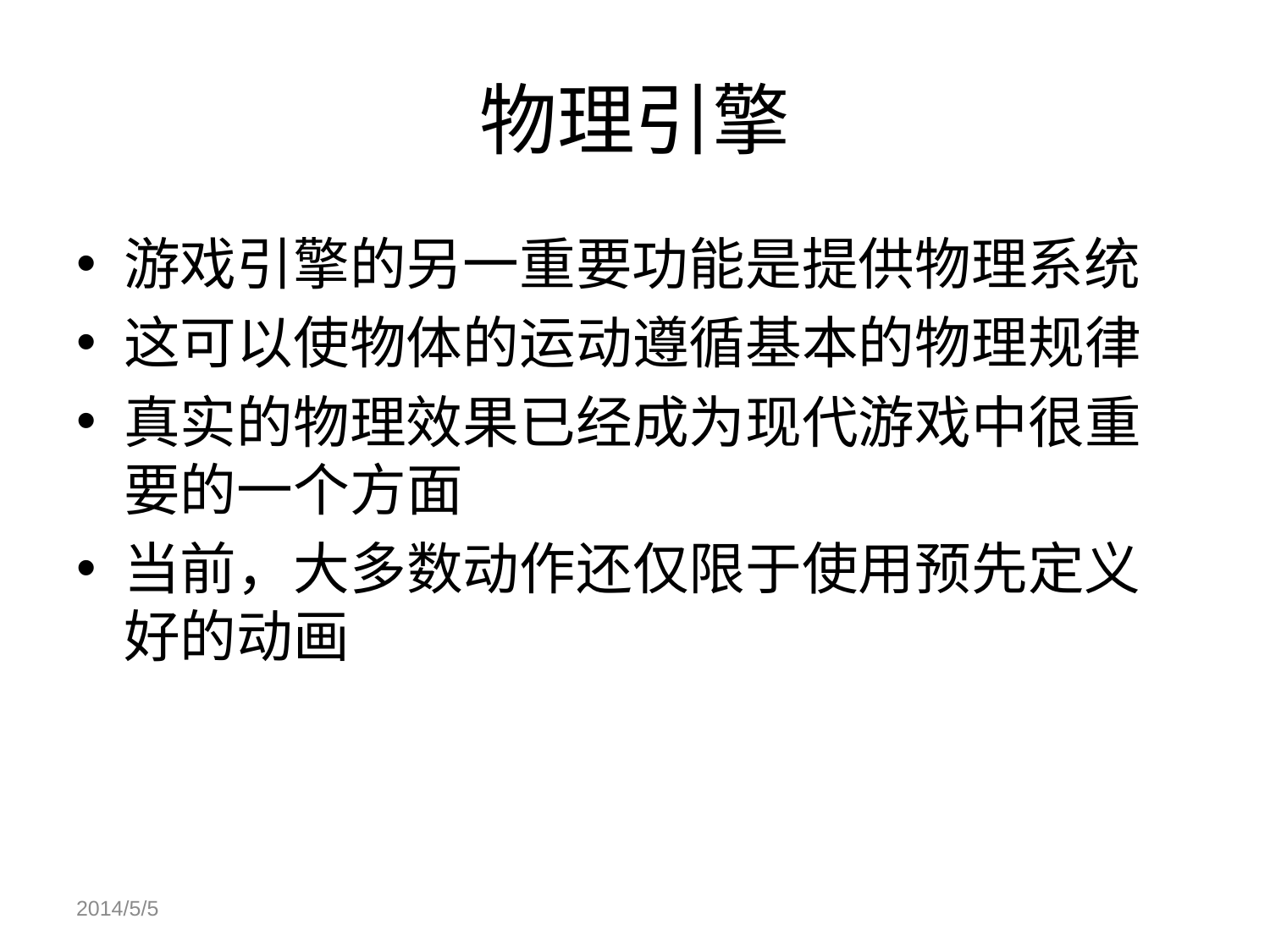

# 物理引擎
游戏引擎的另一重要功能是提供物理系统
这可以使物体的运动遵循基本的物理规律
真实的物理效果已经成为现代游戏中很重要的一个方面
当前，大多数动作还仅限于使用预先定义好的动画
2014/5/5